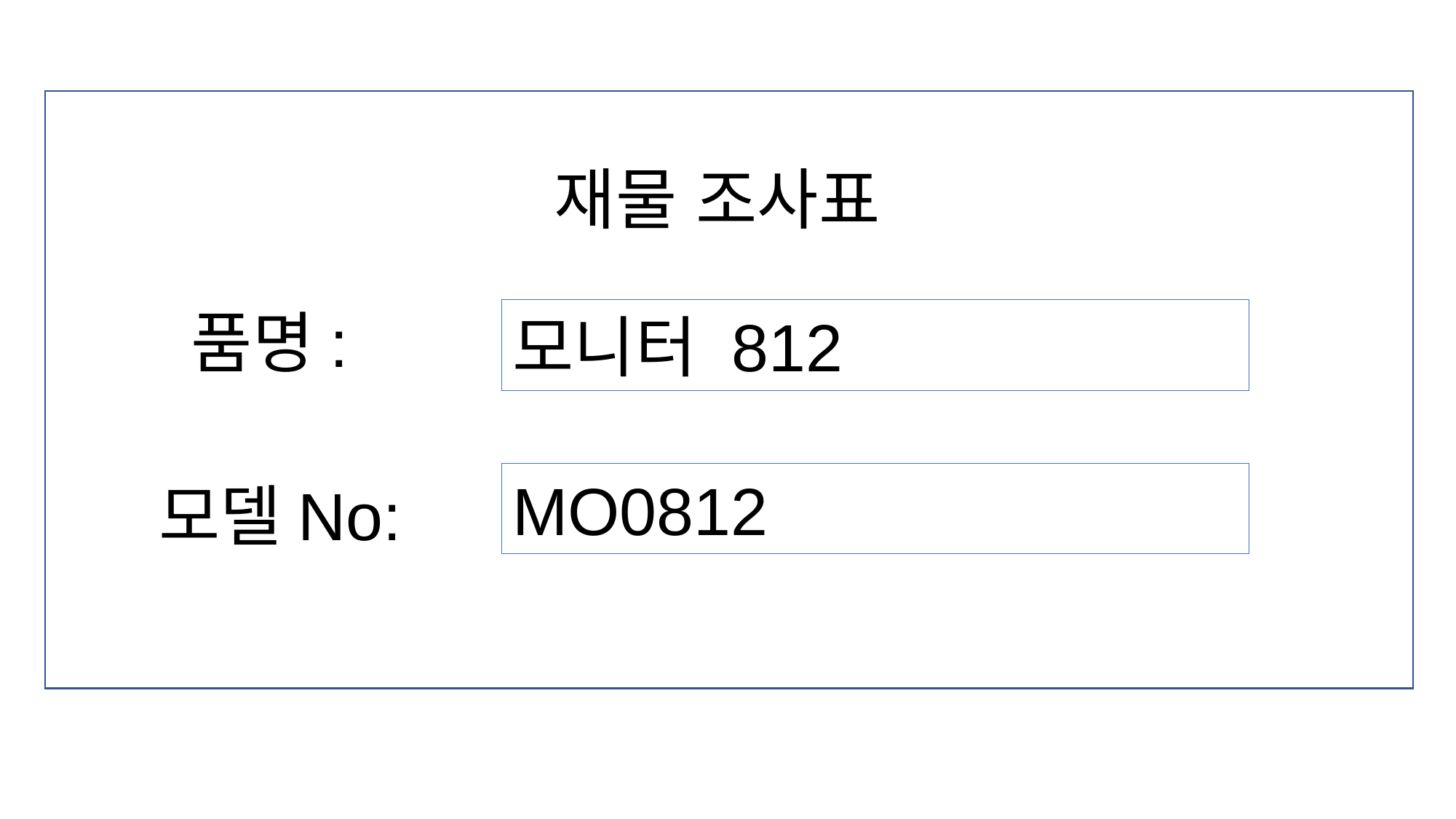

재물 조사표
품명:
모니터 812
MO0812
모델No: